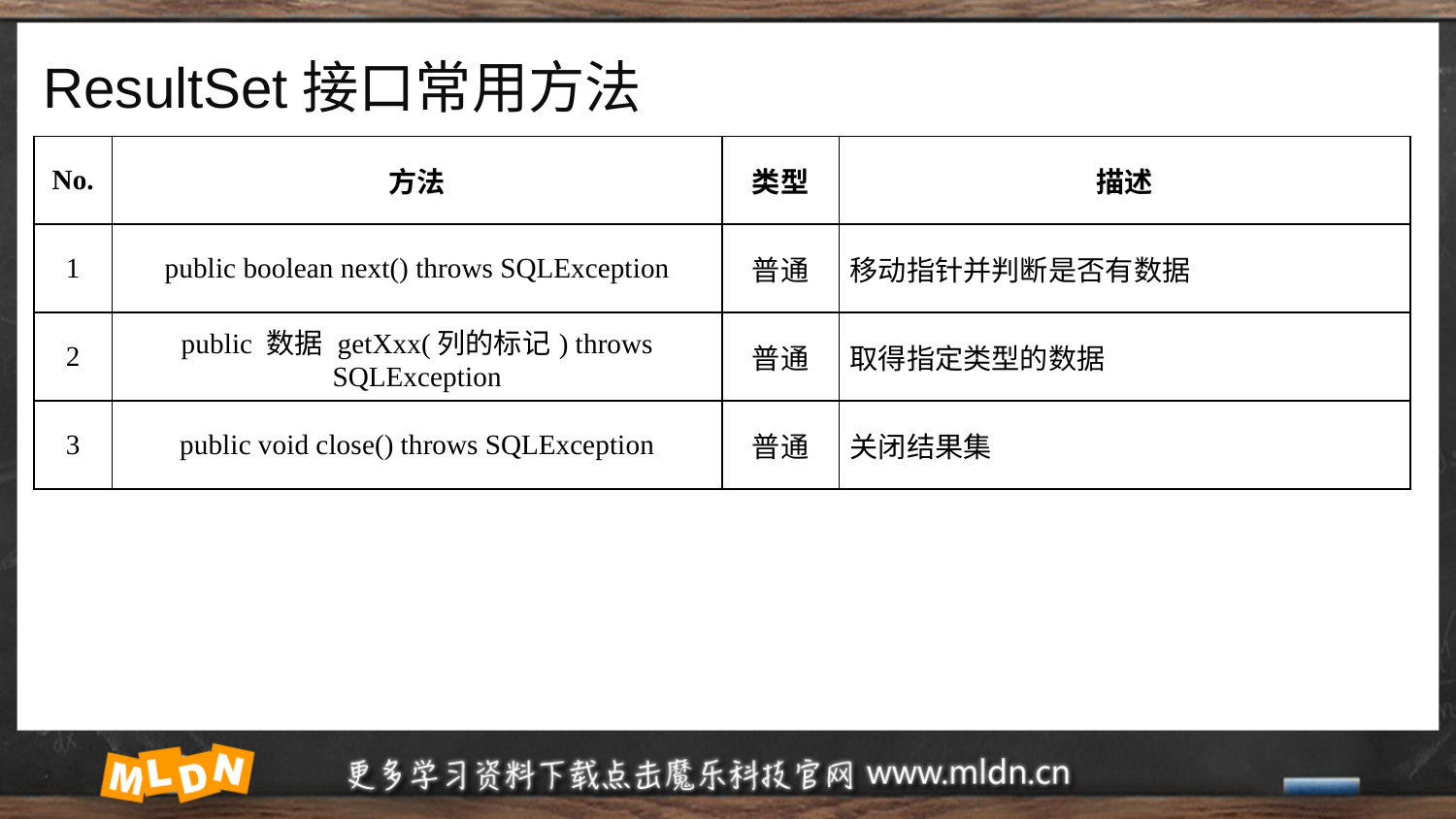

# ResultSet接口常用方法
| No. | 方法 | 类型 | 描述 |
| --- | --- | --- | --- |
| 1 | public boolean next() throws SQLException | 普通 | 移动指针并判断是否有数据 |
| 2 | public 数据 getXxx(列的标记) throws SQLException | 普通 | 取得指定类型的数据 |
| 3 | public void close() throws SQLException | 普通 | 关闭结果集 |